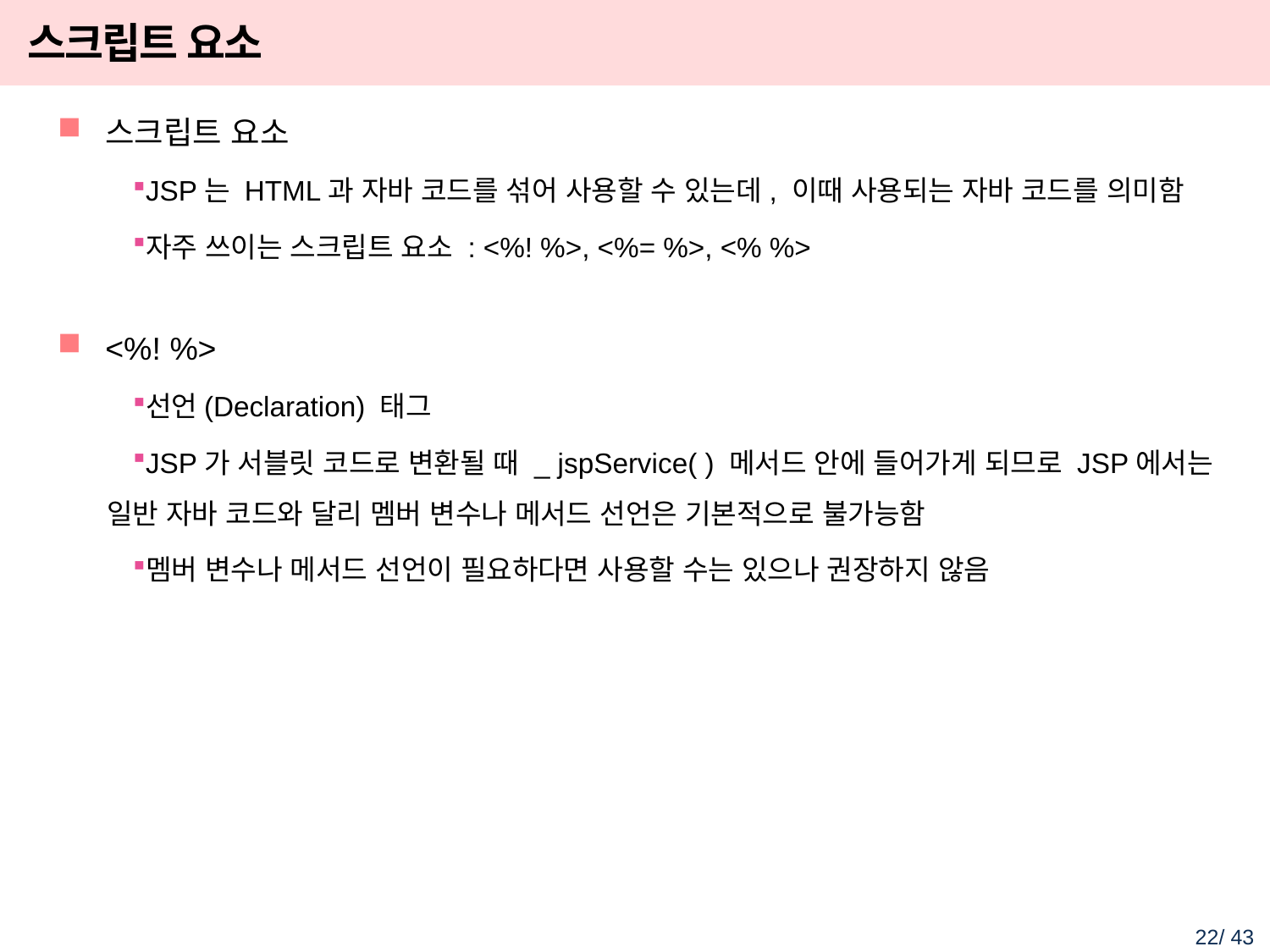

# 스크립트 요소
스크립트 요소
JSP는 HTML과 자바 코드를 섞어 사용할 수 있는데, 이때 사용되는 자바 코드를 의미함
자주 쓰이는 스크립트 요소 : <%! %>, <%= %>, <% %>

<%! %>
선언(Declaration) 태그
JSP가 서블릿 코드로 변환될 때 _ jspService( ) 메서드 안에 들어가게 되므로 JSP에서는 일반 자바 코드와 달리 멤버 변수나 메서드 선언은 기본적으로 불가능함
멤버 변수나 메서드 선언이 필요하다면 사용할 수는 있으나 권장하지 않음